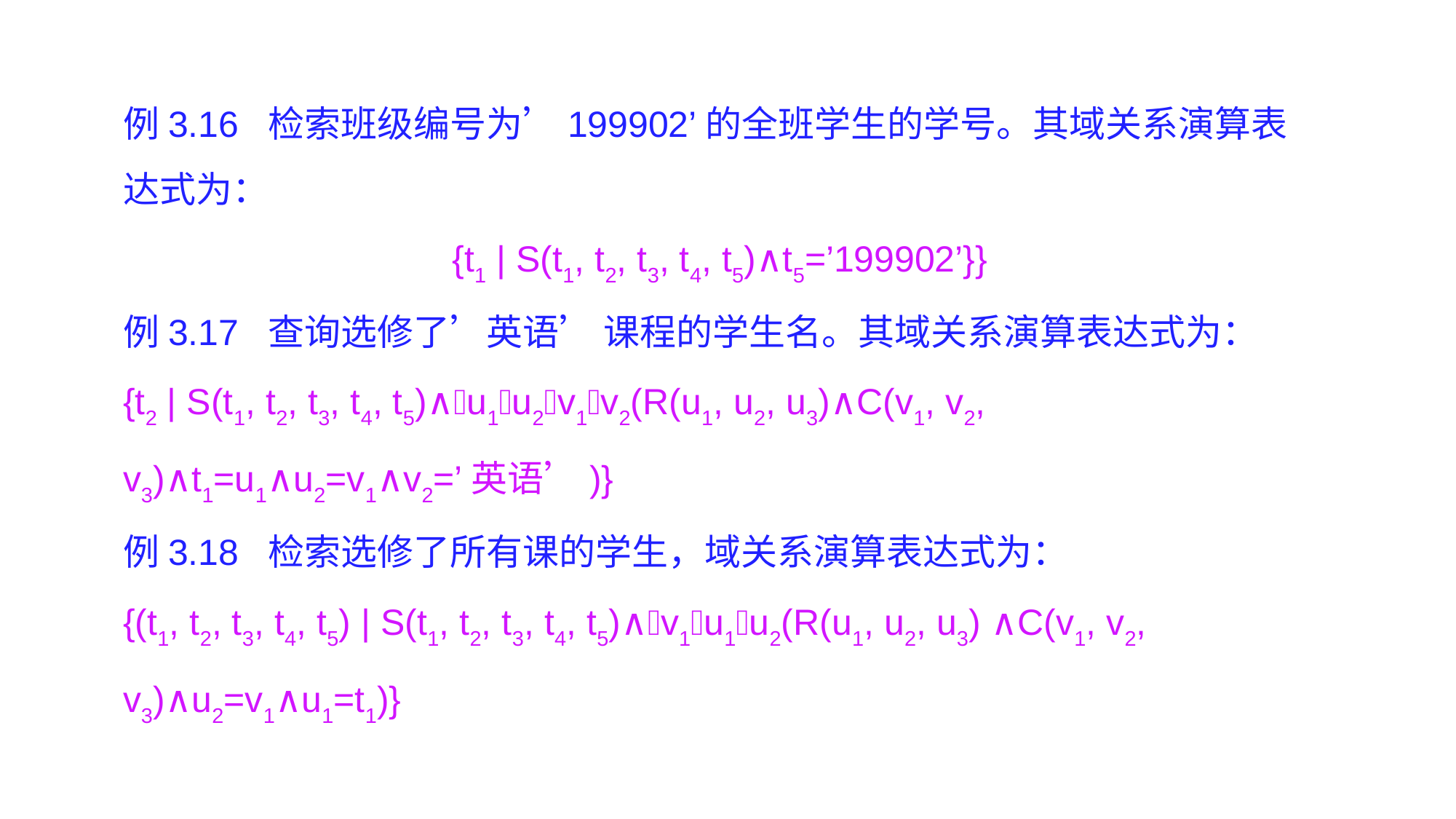

例3.16  检索班级编号为’199902’的全班学生的学号。其域关系演算表达式为：
{t1 | S(t1, t2, t3, t4, t5)∧t5=’199902’}}
例3.17  查询选修了’英语’ 课程的学生名。其域关系演算表达式为：
{t2 | S(t1, t2, t3, t4, t5)∧∃u1∃u2∃v1∃v2(R(u1, u2, u3)∧C(v1, v2, v3)∧t1=u1∧u2=v1∧v2=’英语’)}
例3.18  检索选修了所有课的学生，域关系演算表达式为：
{(t1, t2, t3, t4, t5) | S(t1, t2, t3, t4, t5)∧∀v1∃u1∃u2(R(u1, u2, u3) ∧C(v1, v2, v3)∧u2=v1∧u1=t1)}